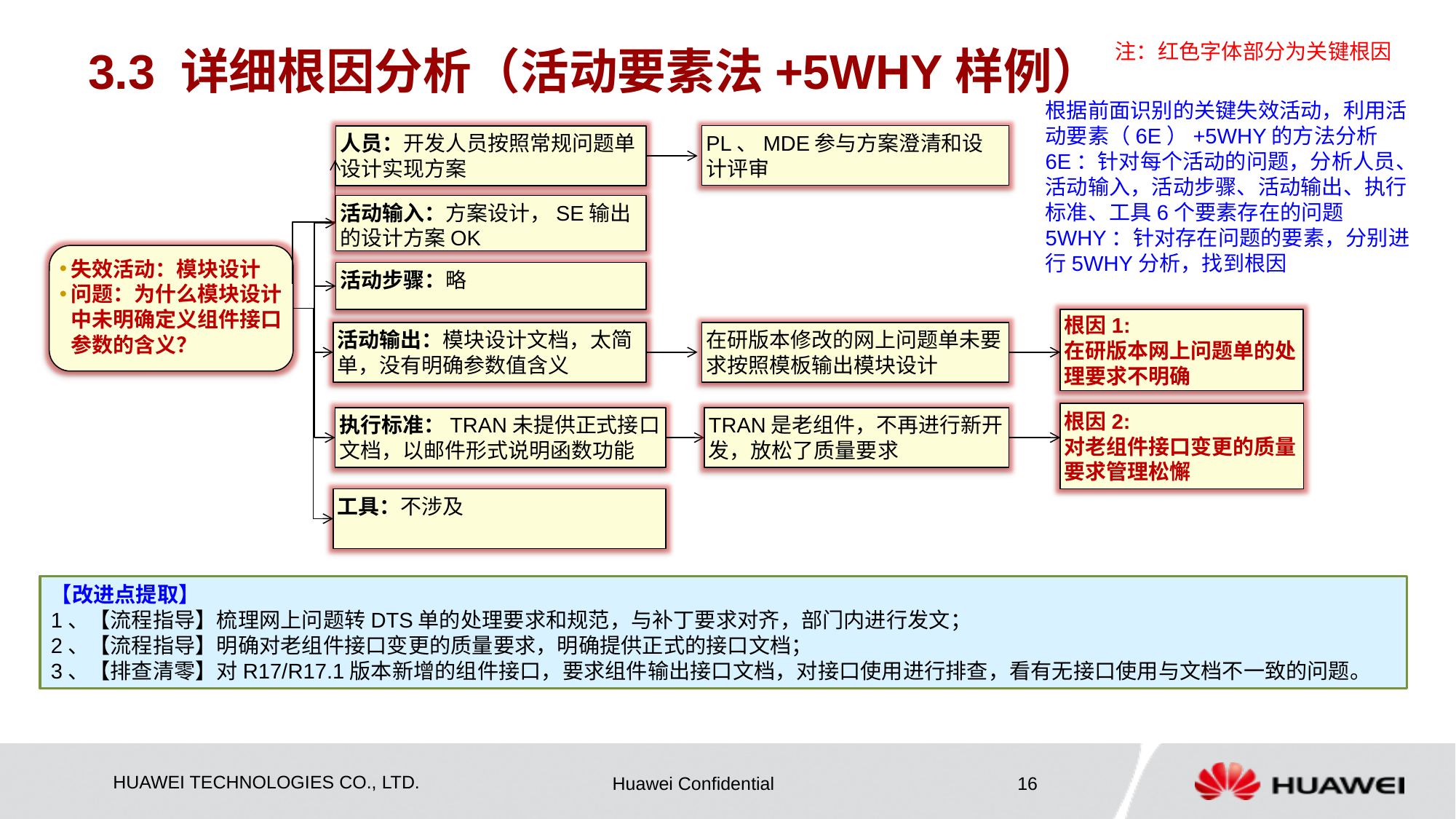

# 3.3 详细根因分析（活动要素法+5WHY样例）
注：红色字体部分为关键根因
根据前面识别的关键失效活动，利用活动要素（6E）+5WHY的方法分析
6E：针对每个活动的问题，分析人员、活动输入，活动步骤、活动输出、执行标准、工具6个要素存在的问题
5WHY：针对存在问题的要素，分别进行5WHY分析，找到根因
PL、MDE参与方案澄清和设计评审
人员：开发人员按照常规问题单设计实现方案
活动输入：方案设计，SE输出的设计方案OK
失效活动：模块设计
问题：为什么模块设计中未明确定义组件接口参数的含义？
活动步骤：略
根因1:
在研版本网上问题单的处理要求不明确
活动输出：模块设计文档，太简单，没有明确参数值含义
在研版本修改的网上问题单未要求按照模板输出模块设计
根因2:
对老组件接口变更的质量要求管理松懈
TRAN是老组件，不再进行新开发，放松了质量要求
执行标准：TRAN未提供正式接口文档，以邮件形式说明函数功能
工具：不涉及
【改进点提取】
1、【流程指导】梳理网上问题转DTS单的处理要求和规范，与补丁要求对齐，部门内进行发文；
2、【流程指导】明确对老组件接口变更的质量要求，明确提供正式的接口文档；
3、【排查清零】对R17/R17.1版本新增的组件接口，要求组件输出接口文档，对接口使用进行排查，看有无接口使用与文档不一致的问题。